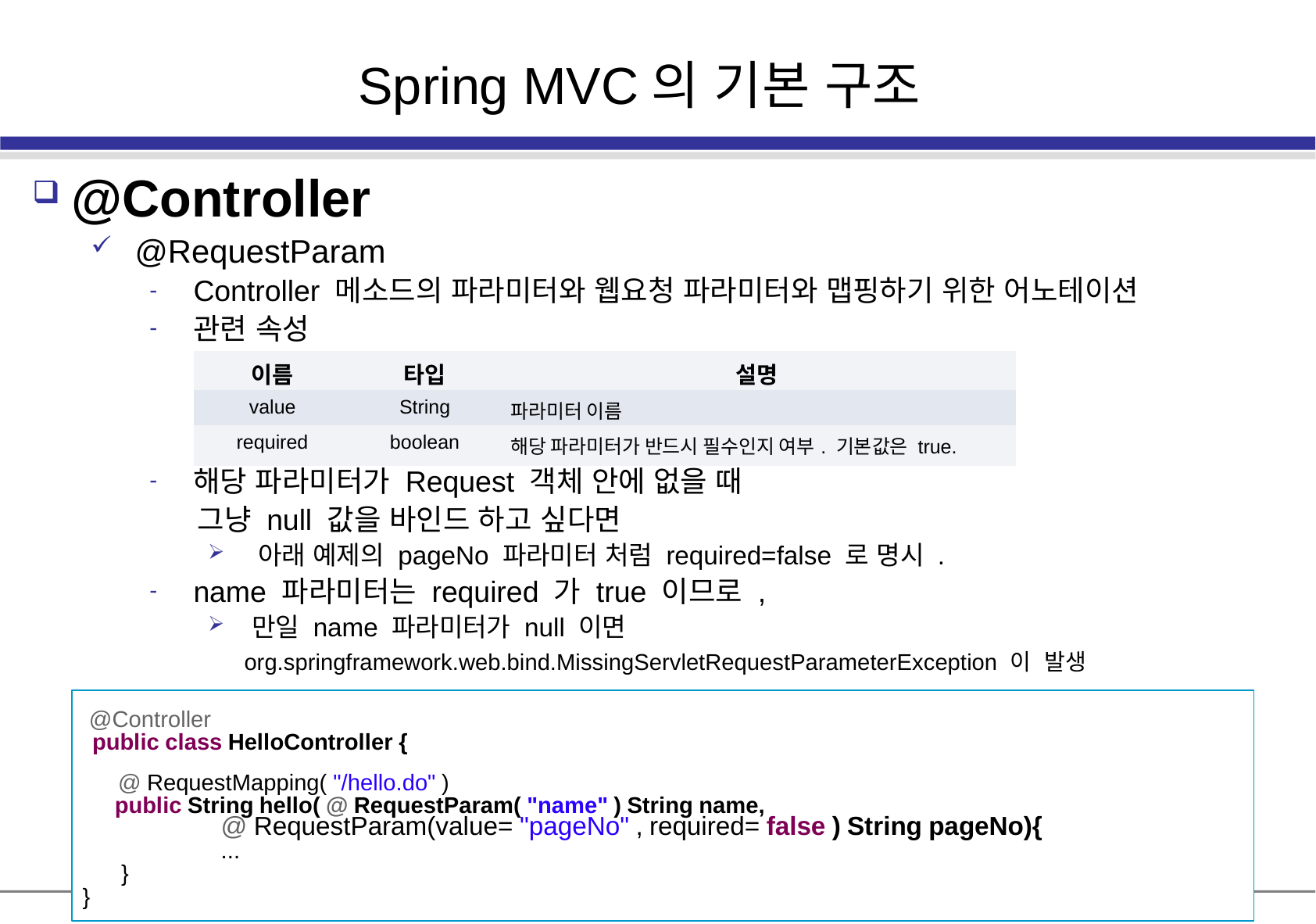

Spring MVC의 기본 구조
 @Controller
@RequestParam
Controller 메소드의 파라미터와 웹요청 파라미터와 맵핑하기 위한 어노테이션
관련 속성

해당 파라미터가 Request 객체 안에 없을 때
     그냥 null 값을 바인드 하고 싶다면
 아래 예제의 pageNo 파라미터 처럼 required=false 로 명시 .
name 파라미터는 required 가 true 이므로 ,
만일 name 파라미터가 null 이면
     org.springframework.web.bind.MissingServletRequestParameterException 이  발생

| 이름 | 타입 | 설명 |
| --- | --- | --- |
| value | String | 파라미터 이름 |
| required | boolean | 해당 파라미터가 반드시 필수인지 여부. 기본값은 true. |
	@Controller
		public class HelloController {

	  @ RequestMapping( "/hello.do" )
     public String hello( @ RequestParam( "name" ) String name,
		@ RequestParam(value= "pageNo" , required= false ) String pageNo){
               	...
      }
}
- 31 -